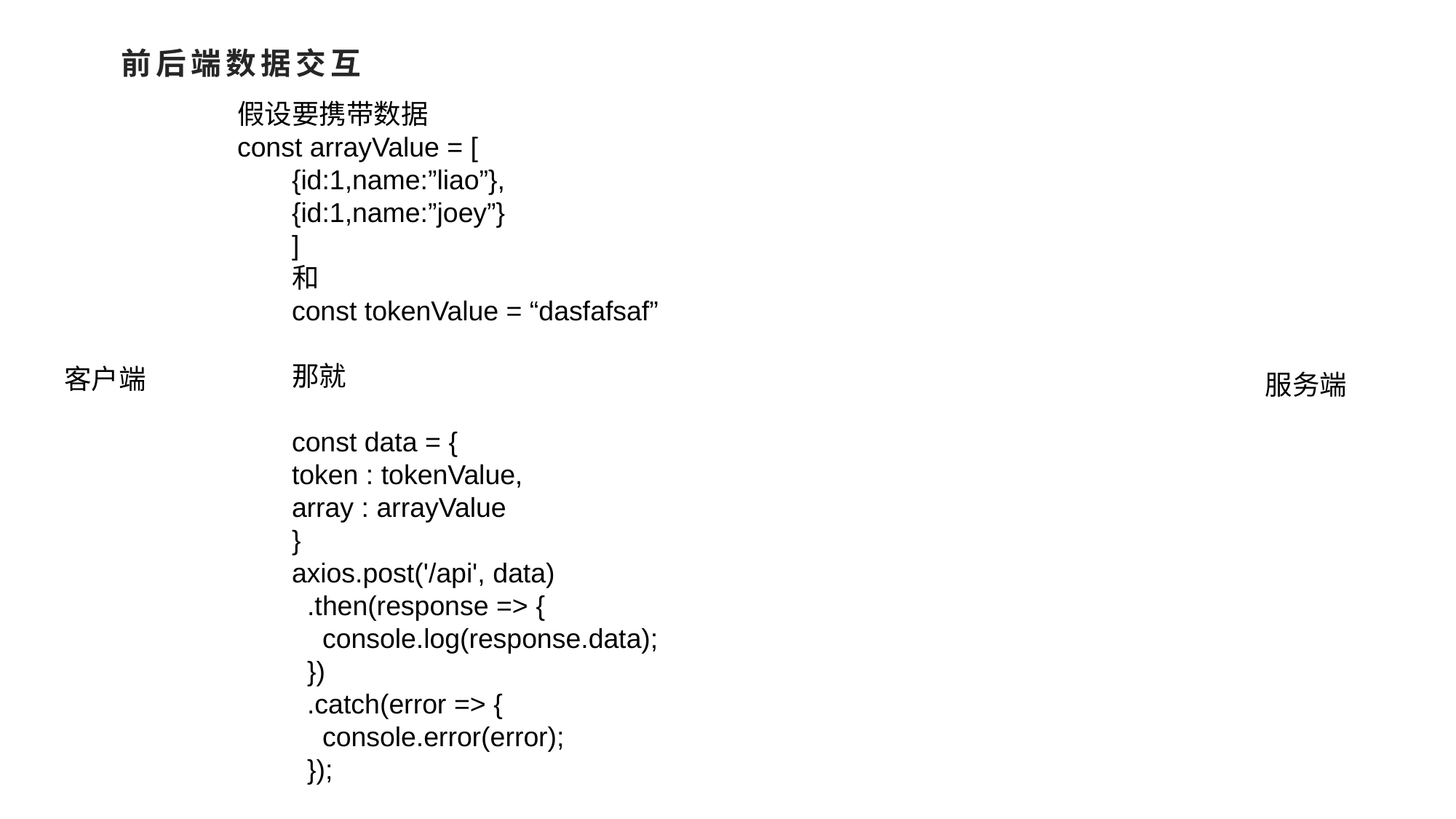

# 前后端数据交互
假设要携带数据
const arrayValue = [
{id:1,name:”liao”},
{id:1,name:”joey”}
]
和
const tokenValue = “dasfafsaf”

那就

const data = {
token : tokenValue,
array : arrayValue
}
axios.post('/api', data)
  .then(response => {
    console.log(response.data);
  })
  .catch(error => {
    console.error(error);
  });

客户端
服务端